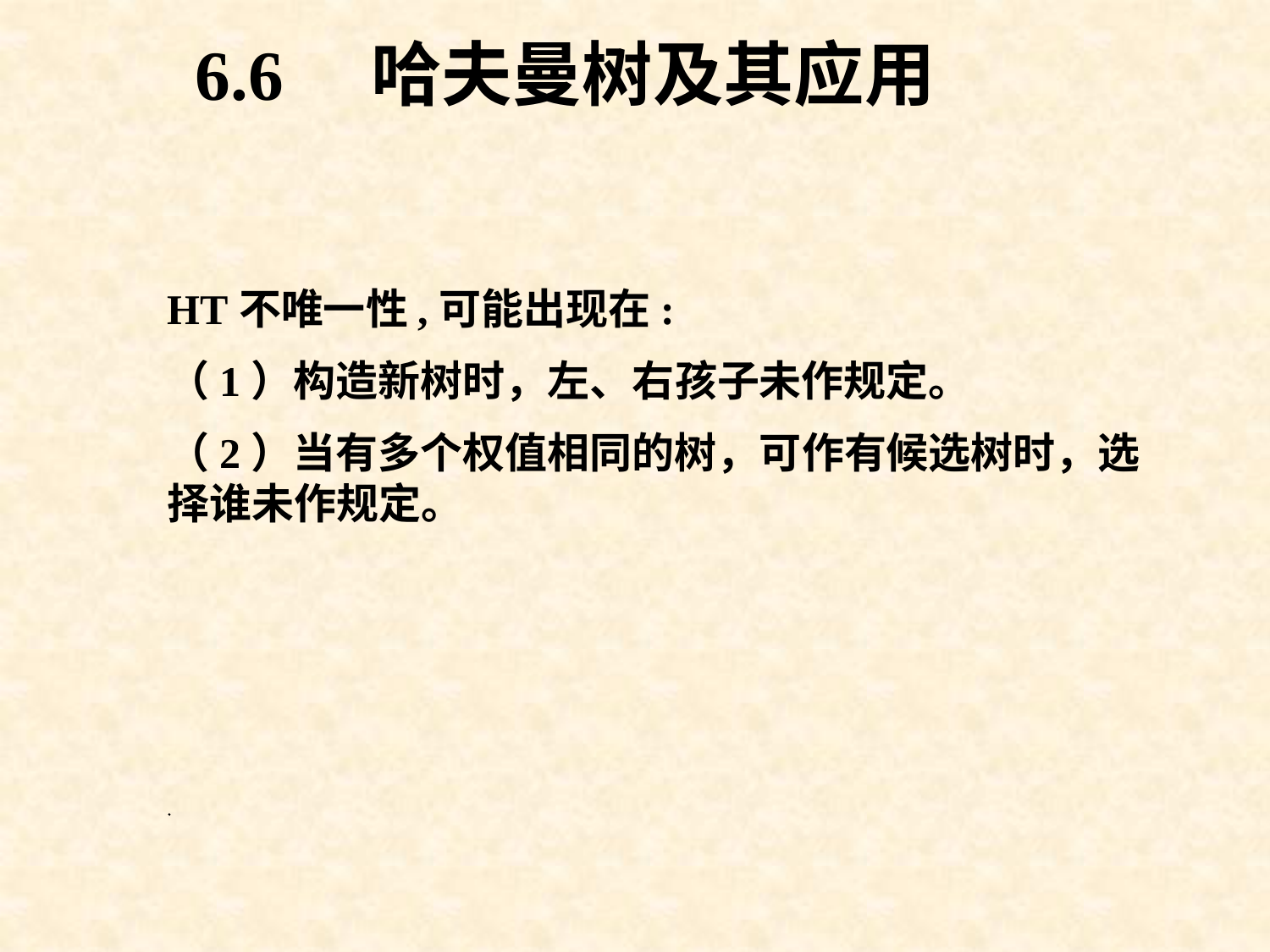

6.6　哈夫曼树及其应用
HT不唯一性,可能出现在:
（1）构造新树时，左、右孩子未作规定。
（2）当有多个权值相同的树，可作有候选树时，选择谁未作规定。